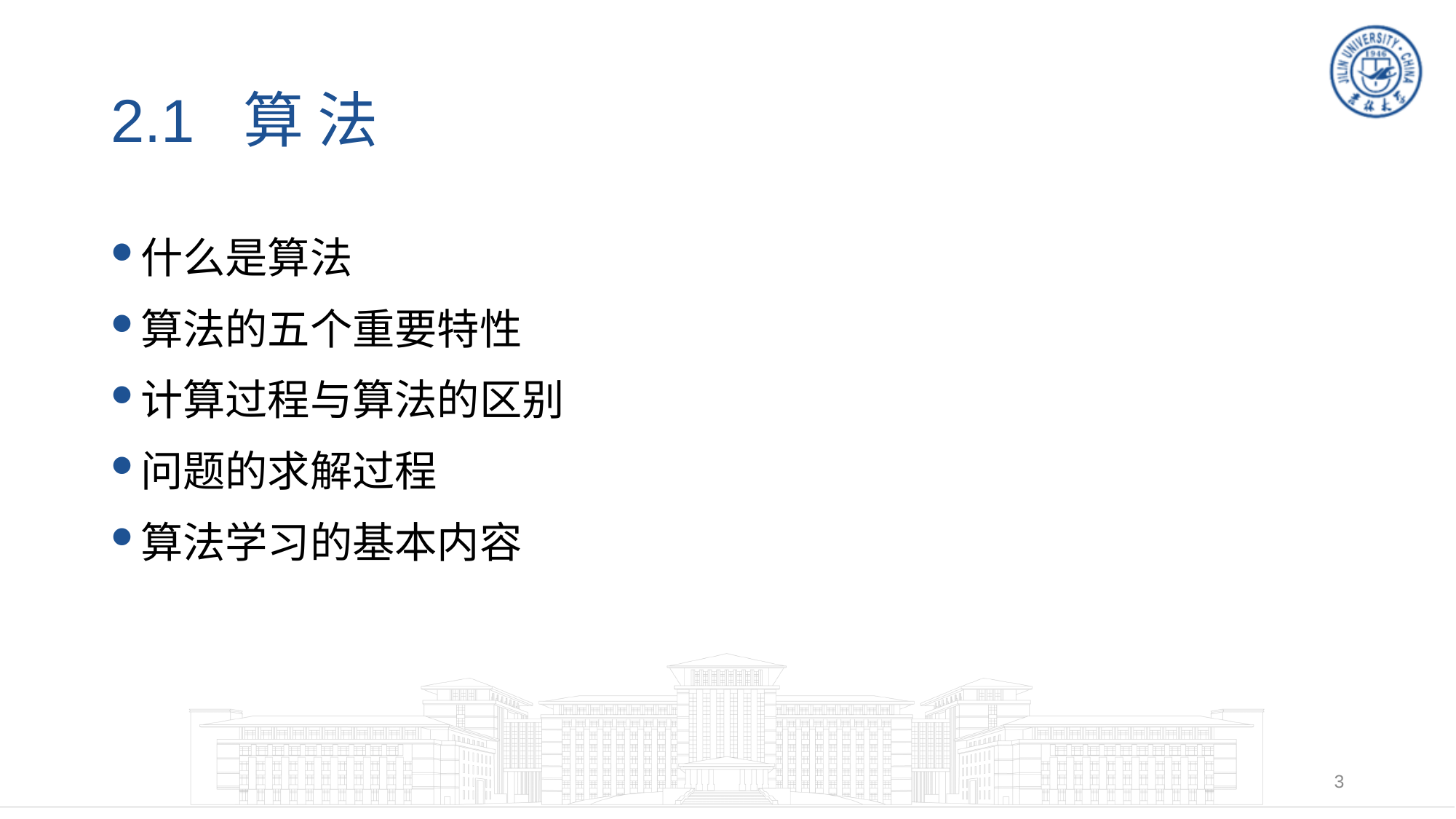

# 2.1  算 法
什么是算法
算法的五个重要特性
计算过程与算法的区别
问题的求解过程
算法学习的基本内容
3